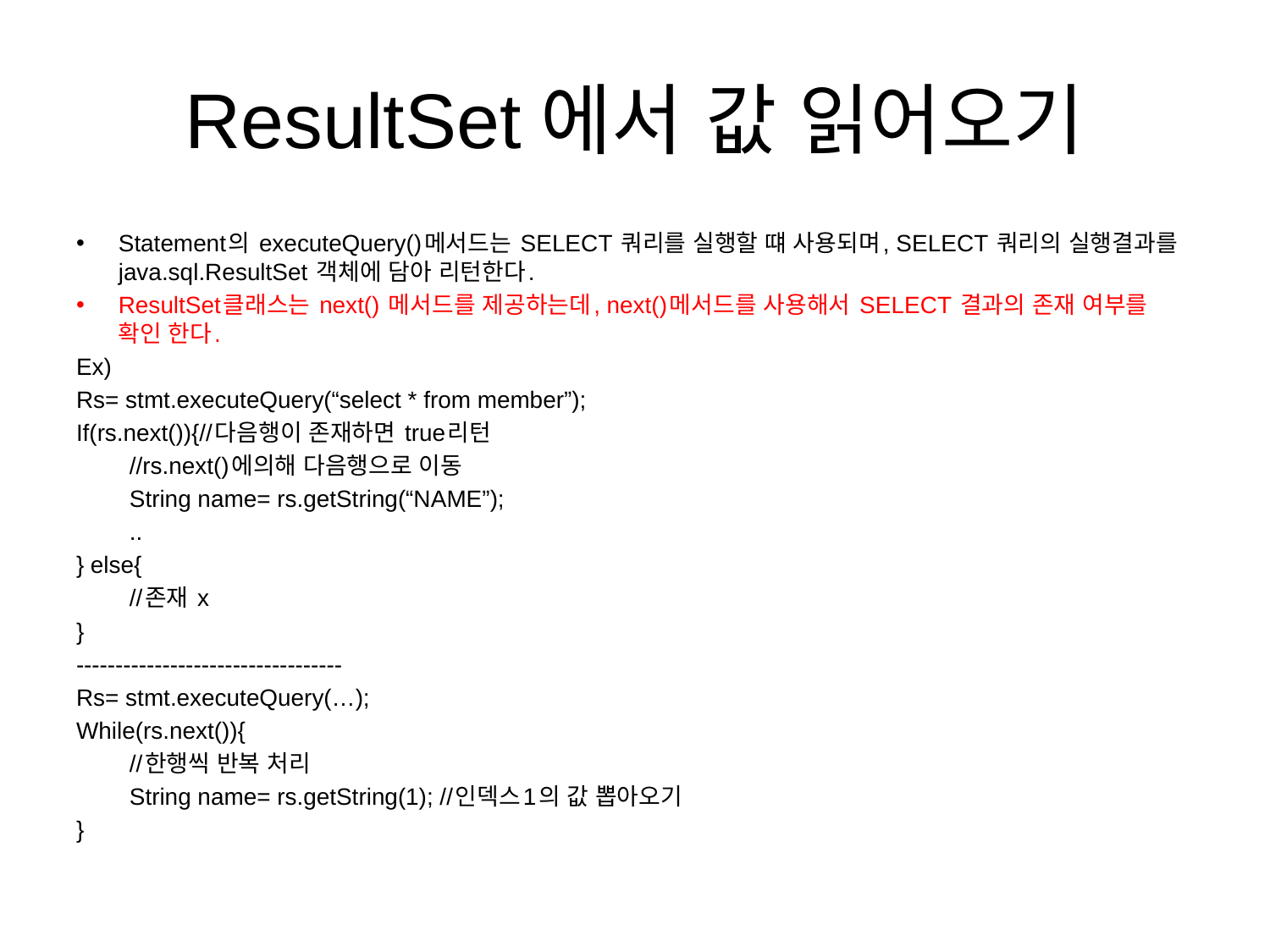

# ResultSet에서 값 읽어오기
Statement의 executeQuery()메서드는 SELECT 쿼리를 실행할 떄 사용되며, SELECT 쿼리의 실행결과를 java.sql.ResultSet 객체에 담아 리턴한다.
ResultSet클래스는 next() 메서드를 제공하는데, next()메서드를 사용해서 SELECT 결과의 존재 여부를 확인 한다.
Ex)
Rs= stmt.executeQuery(“select * from member”);
If(rs.next()){//다음행이 존재하면 true리턴
	//rs.next()에의해 다음행으로 이동
	String name= rs.getString(“NAME”);
	..
} else{
	//존재 x
}
----------------------------------
Rs= stmt.executeQuery(…);
While(rs.next()){
	//한행씩 반복 처리
	String name= rs.getString(1); //인덱스1의 값 뽑아오기
}